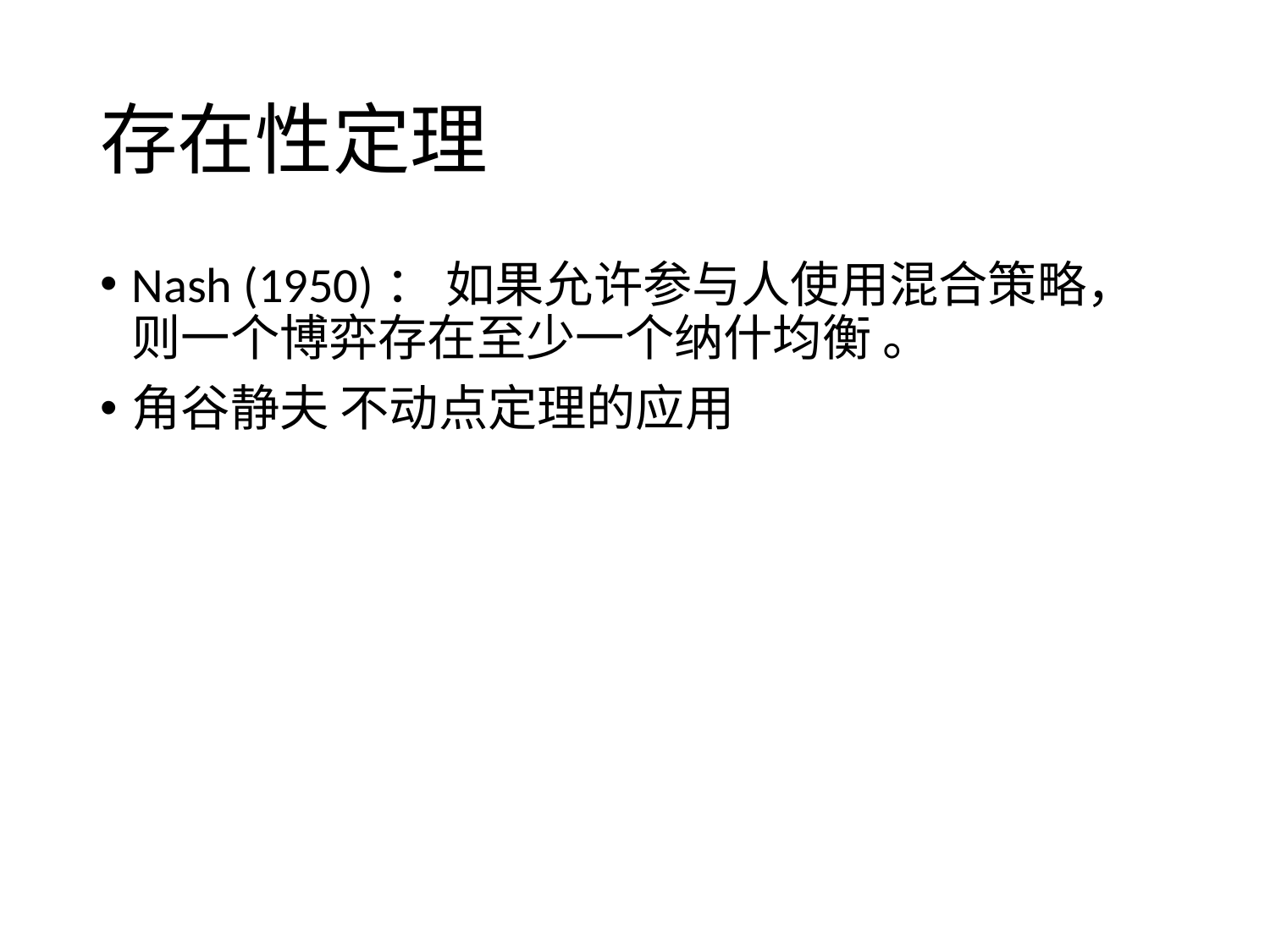

# 存在性定理
Nash (1950)： 如果允许参与人使用混合策略，则一个博弈存在至少一个纳什均衡 。
角谷静夫 不动点定理的应用